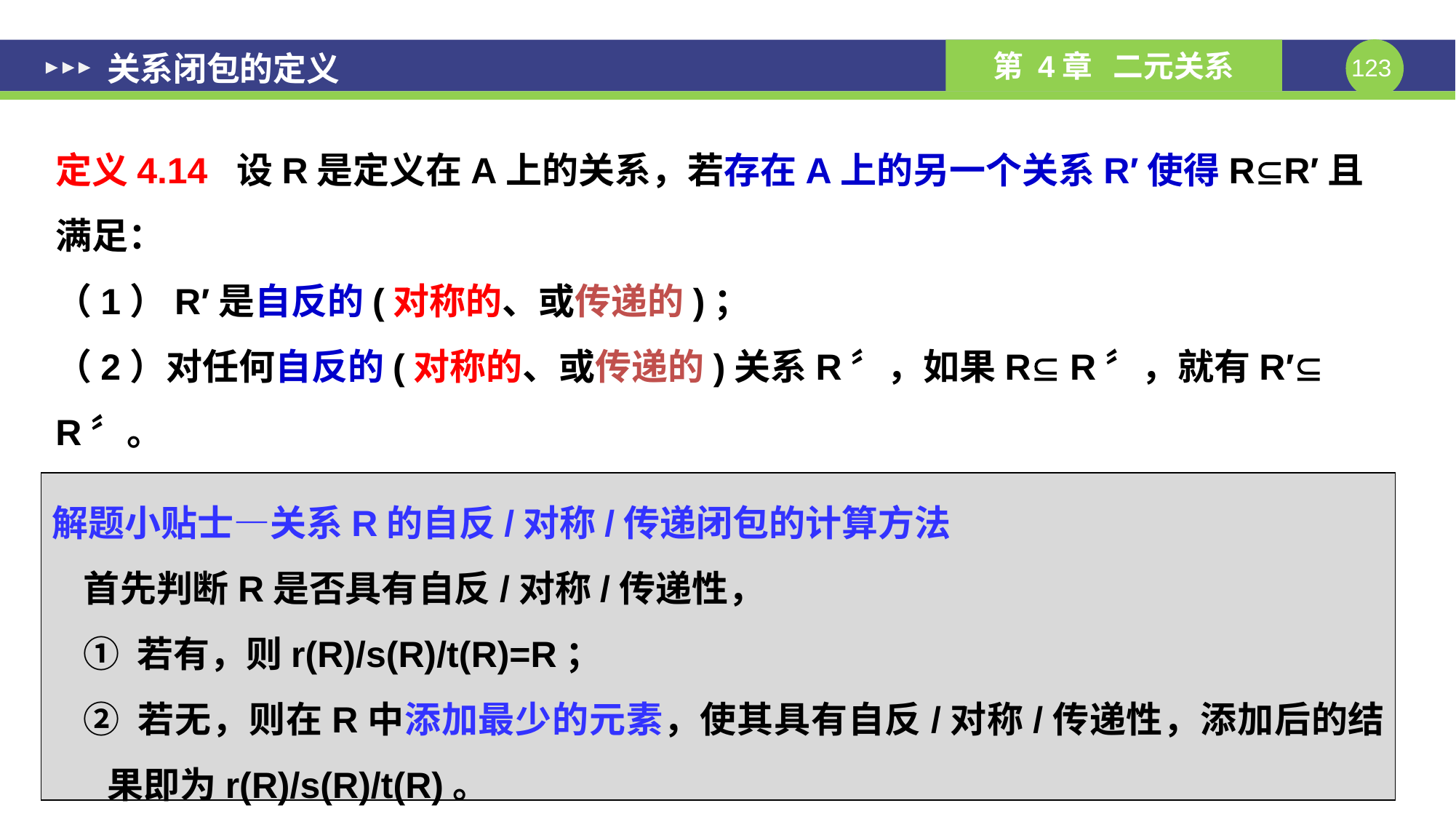

# 关系闭包的定义
定义4.14  设R是定义在A上的关系，若存在A上的另一个关系R′使得R⊆R′且满足：
（1）R′是自反的(对称的、或传递的)；
（2）对任何自反的(对称的、或传递的)关系R〞，如果R⊆ R〞，就有R′⊆ R〞。
则称R′为R的自反闭包(Reflexive Closure)(对称闭包(Symmetric Closure)、或传递闭包(Transitive Closure))，分别记为r(R)(s(R)或t(R))。
解题小贴士—关系R的自反/对称/传递闭包的计算方法
首先判断R是否具有自反/对称/传递性，
① 若有，则r(R)/s(R)/t(R)=R；
② 若无，则在R中添加最少的元素，使其具有自反/对称/传递性，添加后的结果即为r(R)/s(R)/t(R)。